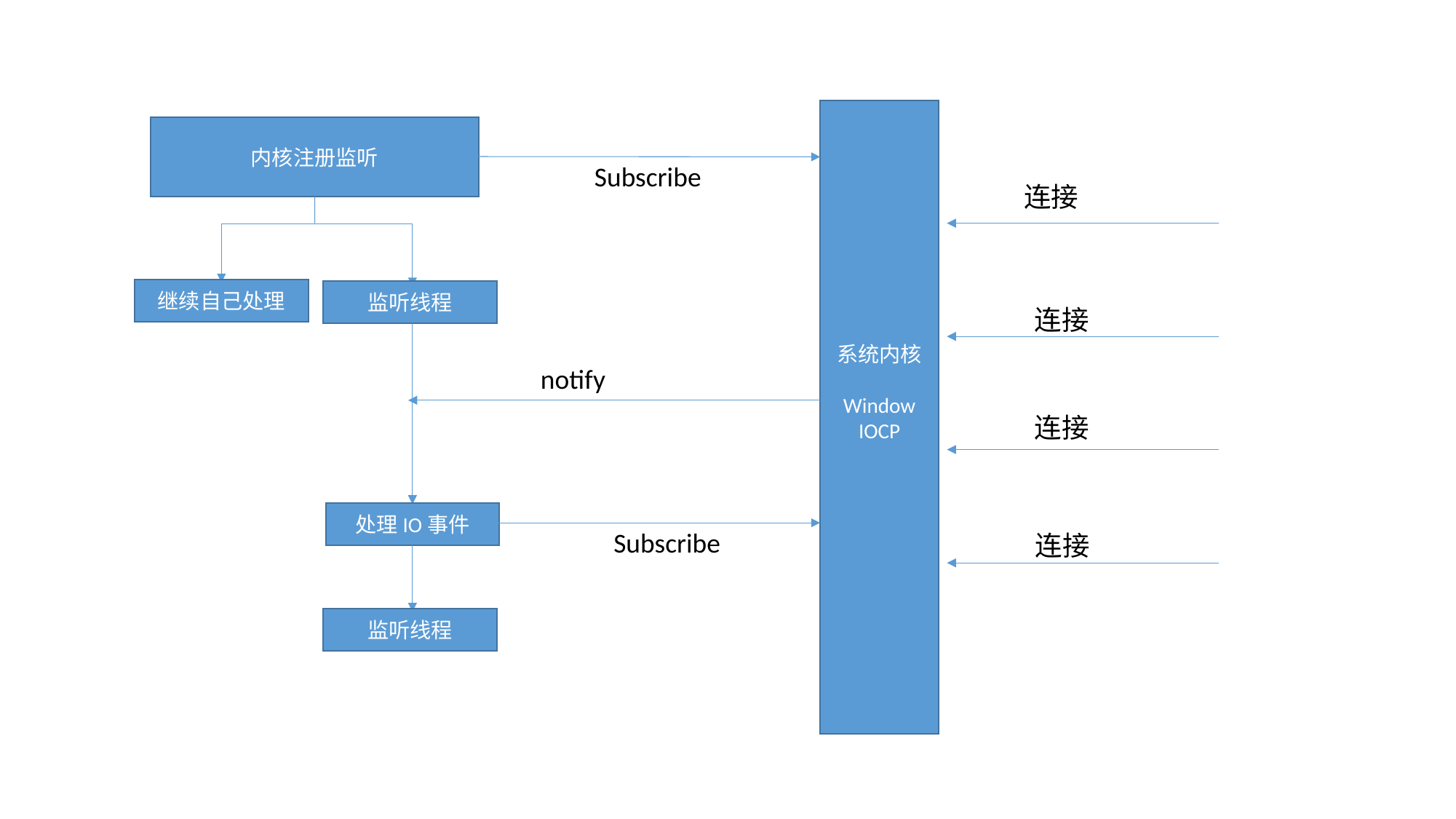

系统内核

Window IOCP

内核注册监听
Subscribe
连接
继续自己处理
监听线程
连接
notify
连接
处理IO事件
Subscribe
连接
监听线程